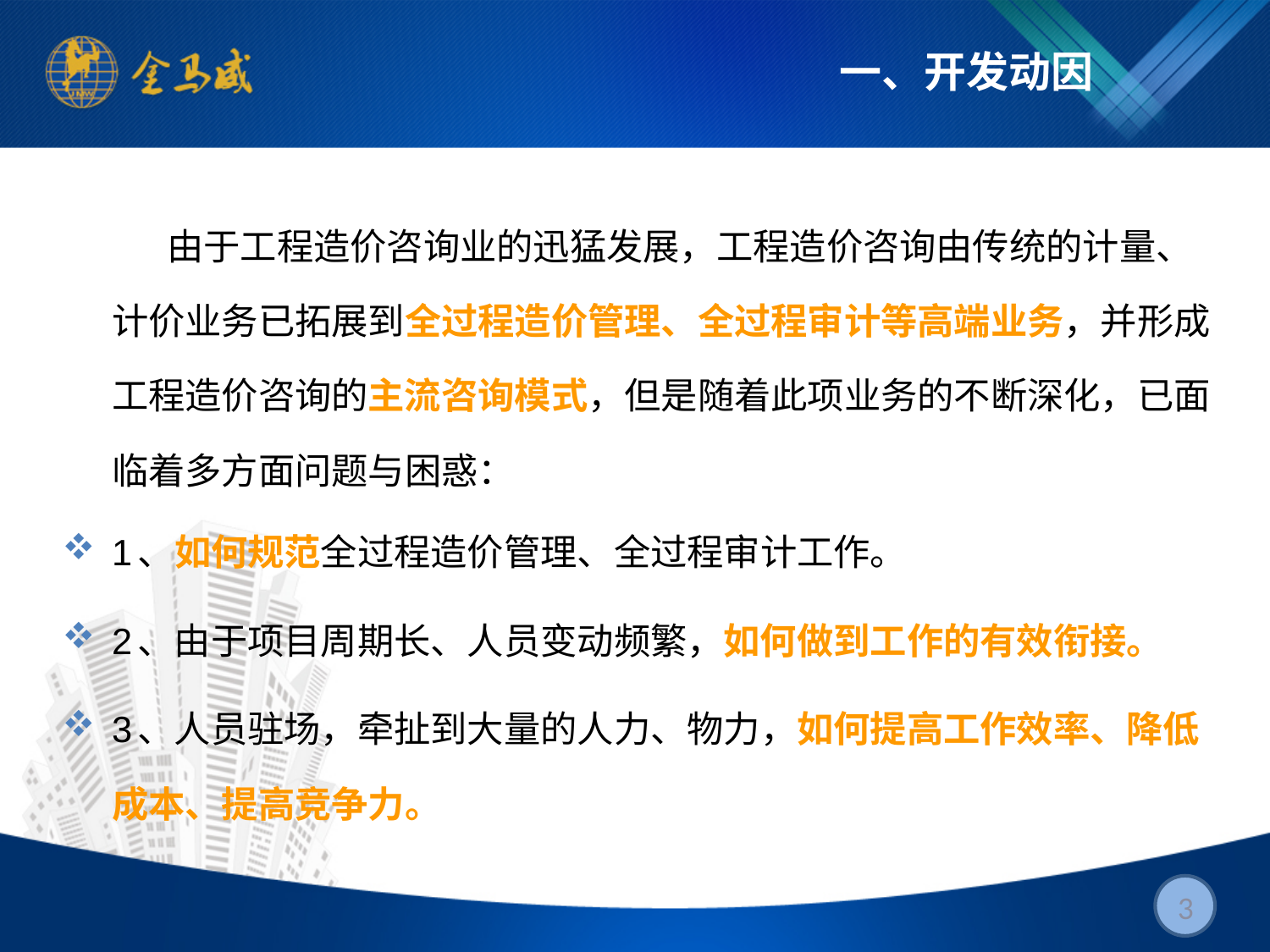

# 一、开发动因
            由于工程造价咨询业的迅猛发展，工程造价咨询由传统的计量、计价业务已拓展到全过程造价管理、全过程审计等高端业务，并形成工程造价咨询的主流咨询模式，但是随着此项业务的不断深化，已面临着多方面问题与困惑：
1、如何规范全过程造价管理、全过程审计工作。
2、由于项目周期长、人员变动频繁，如何做到工作的有效衔接。
3、人员驻场，牵扯到大量的人力、物力，如何提高工作效率、降低成本、提高竞争力。

3